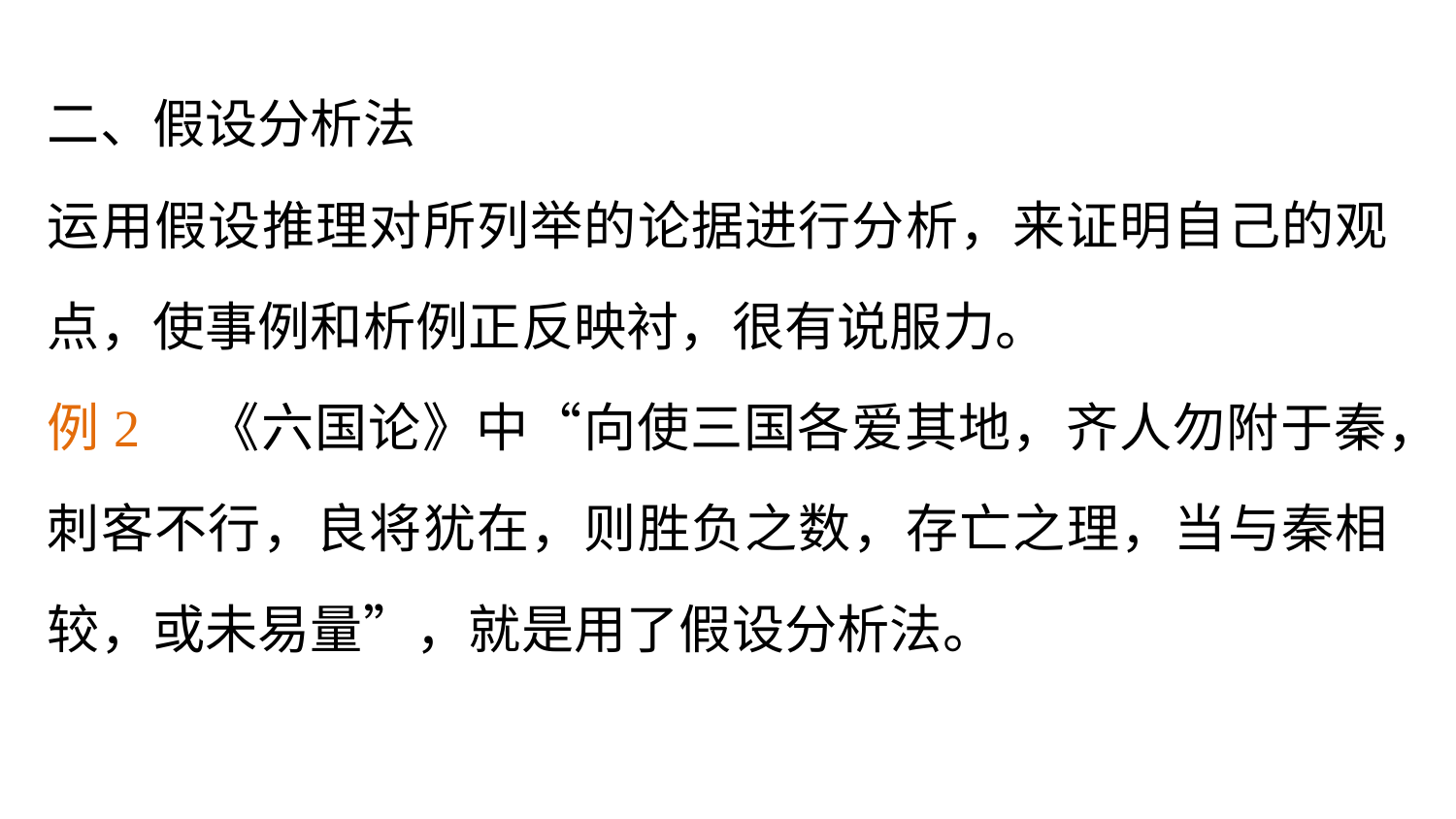

二、假设分析法
运用假设推理对所列举的论据进行分析，来证明自己的观点，使事例和析例正反映衬，很有说服力。
例2　《六国论》中“向使三国各爱其地，齐人勿附于秦，刺客不行，良将犹在，则胜负之数，存亡之理，当与秦相较，或未易量”，就是用了假设分析法。